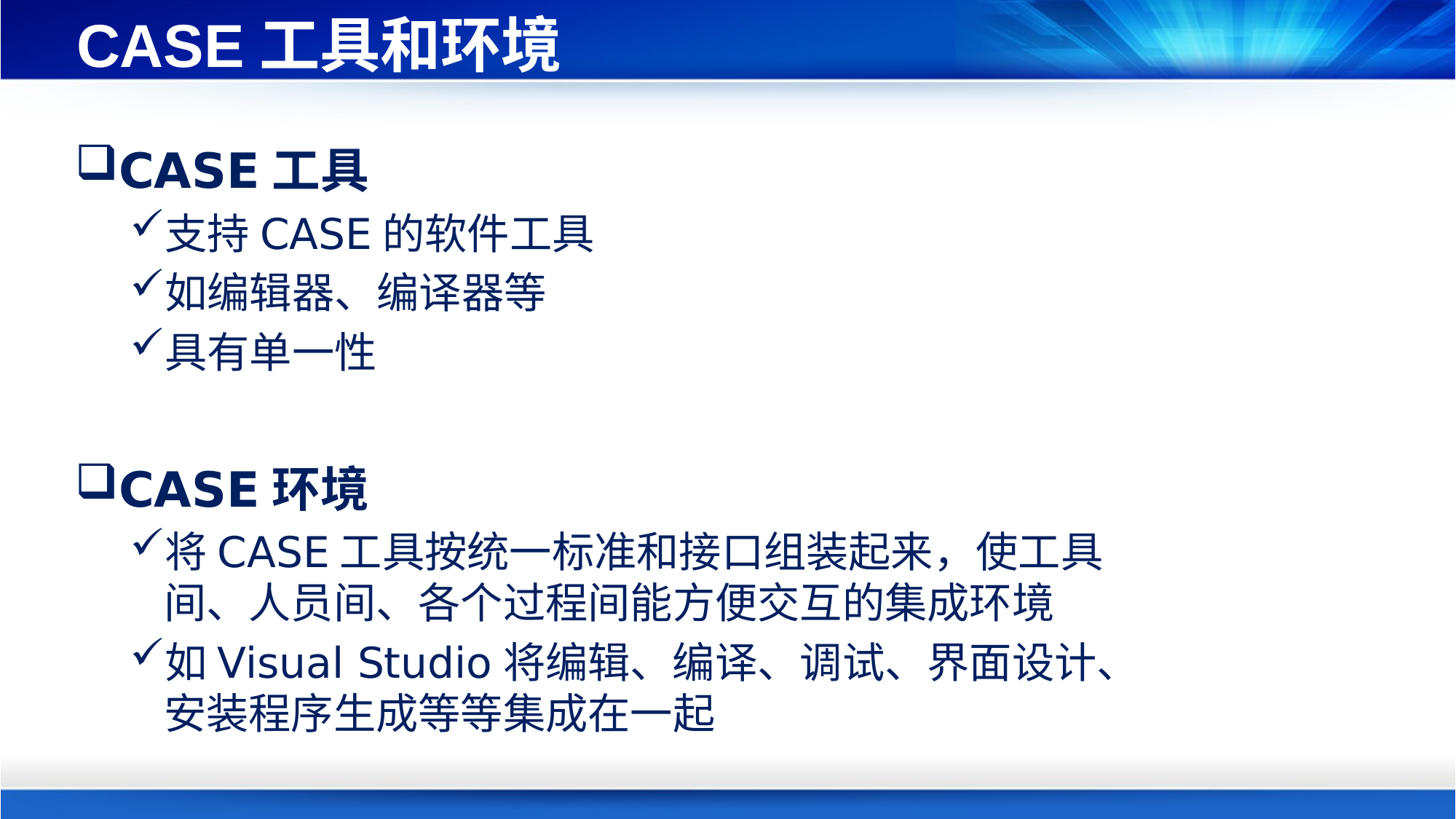

# CASE工具和环境
CASE工具
支持CASE的软件工具
如编辑器、编译器等
具有单一性

CASE环境
将CASE工具按统一标准和接口组装起来，使工具间、人员间、各个过程间能方便交互的集成环境
如Visual Studio将编辑、编译、调试、界面设计、安装程序生成等等集成在一起